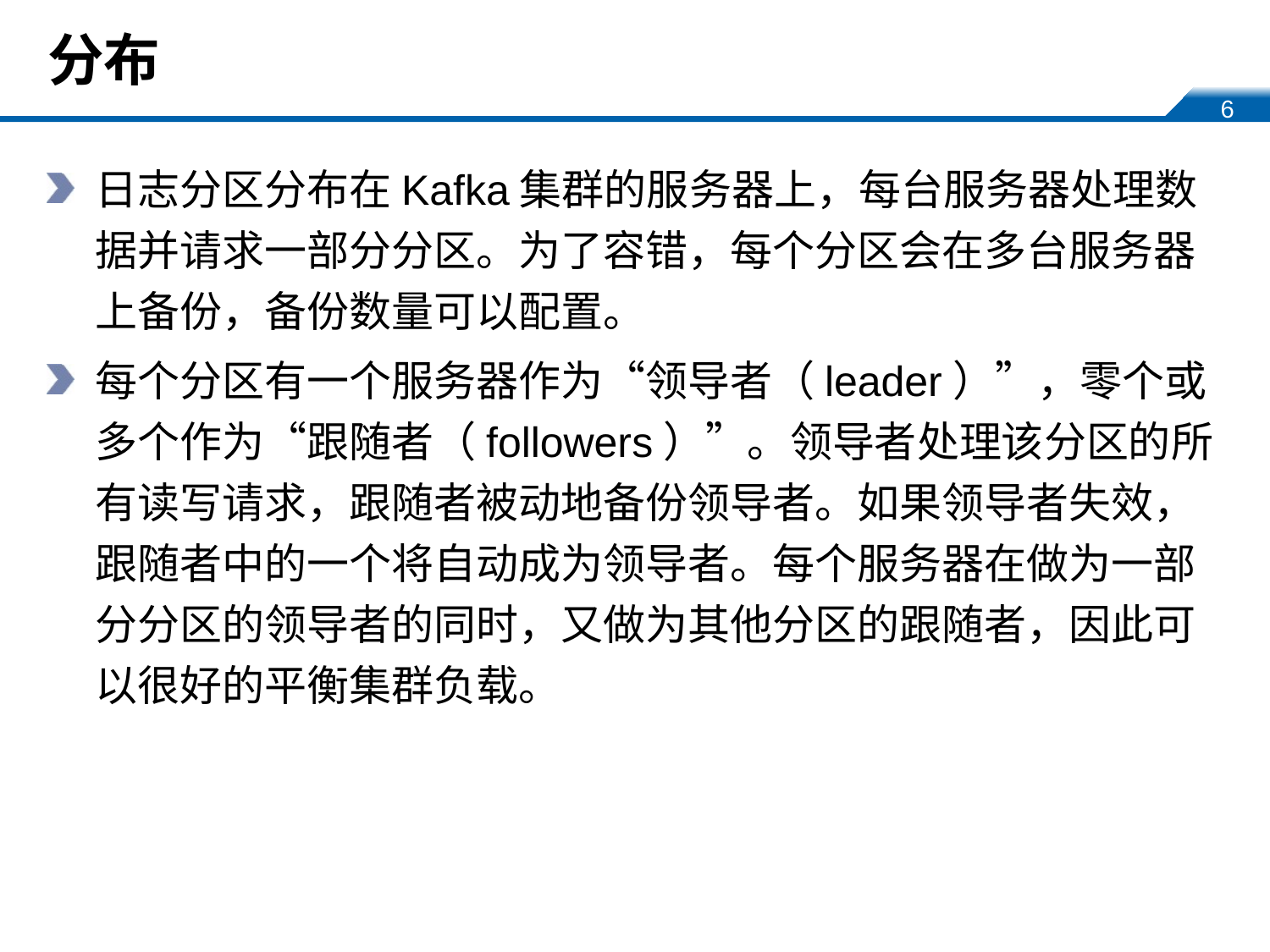

# 分布
日志分区分布在Kafka集群的服务器上，每台服务器处理数据并请求一部分分区。为了容错，每个分区会在多台服务器上备份，备份数量可以配置。
每个分区有一个服务器作为“领导者（leader）”，零个或多个作为“跟随者（followers）”。领导者处理该分区的所有读写请求，跟随者被动地备份领导者。如果领导者失效，跟随者中的一个将自动成为领导者。每个服务器在做为一部分分区的领导者的同时，又做为其他分区的跟随者，因此可以很好的平衡集群负载。